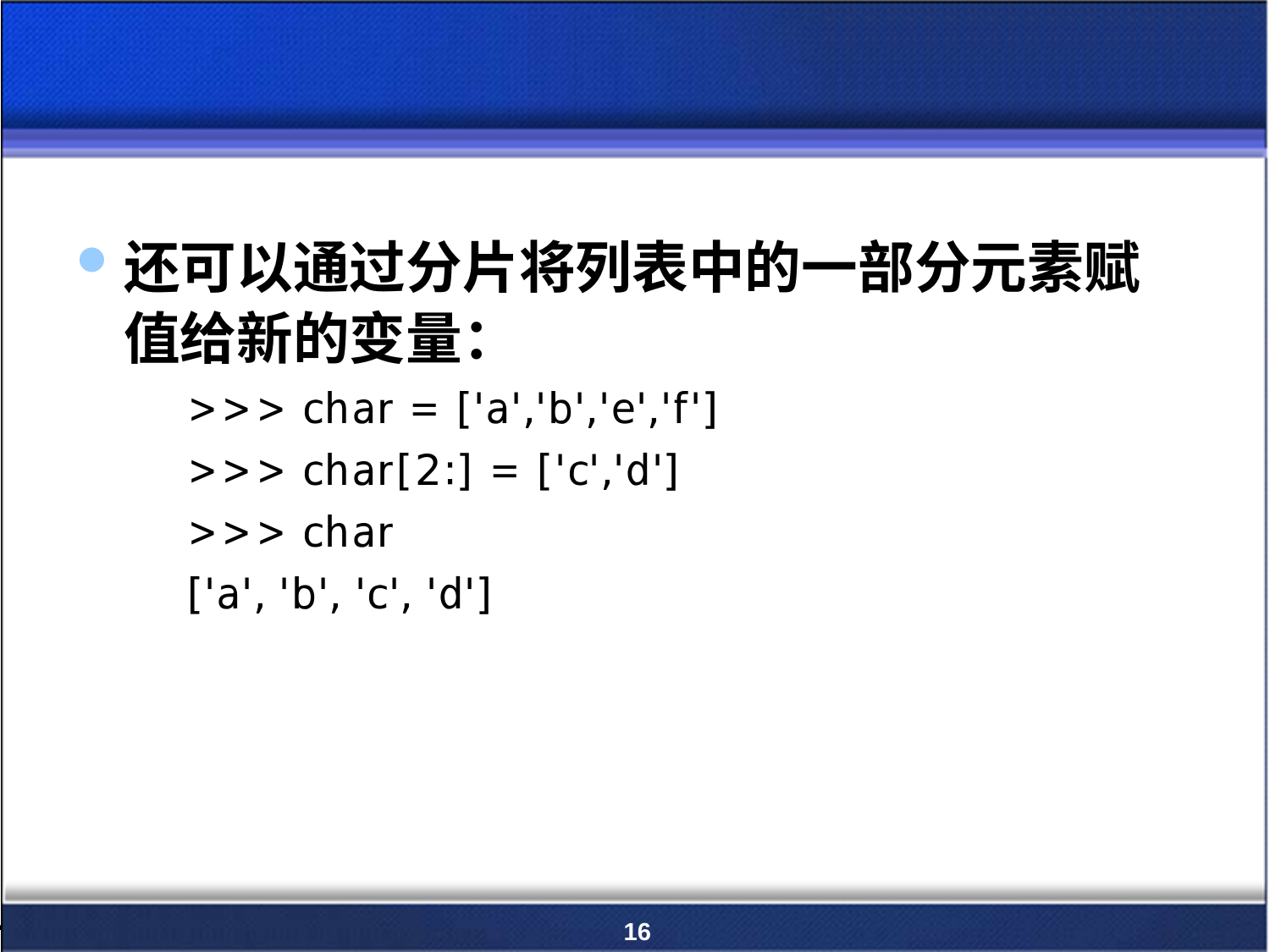

#
还可以通过分片将列表中的一部分元素赋值给新的变量：
>>> char = ['a','b','e','f']
>>> char[2:] = ['c','d']
>>> char
['a', 'b', 'c', 'd']

16